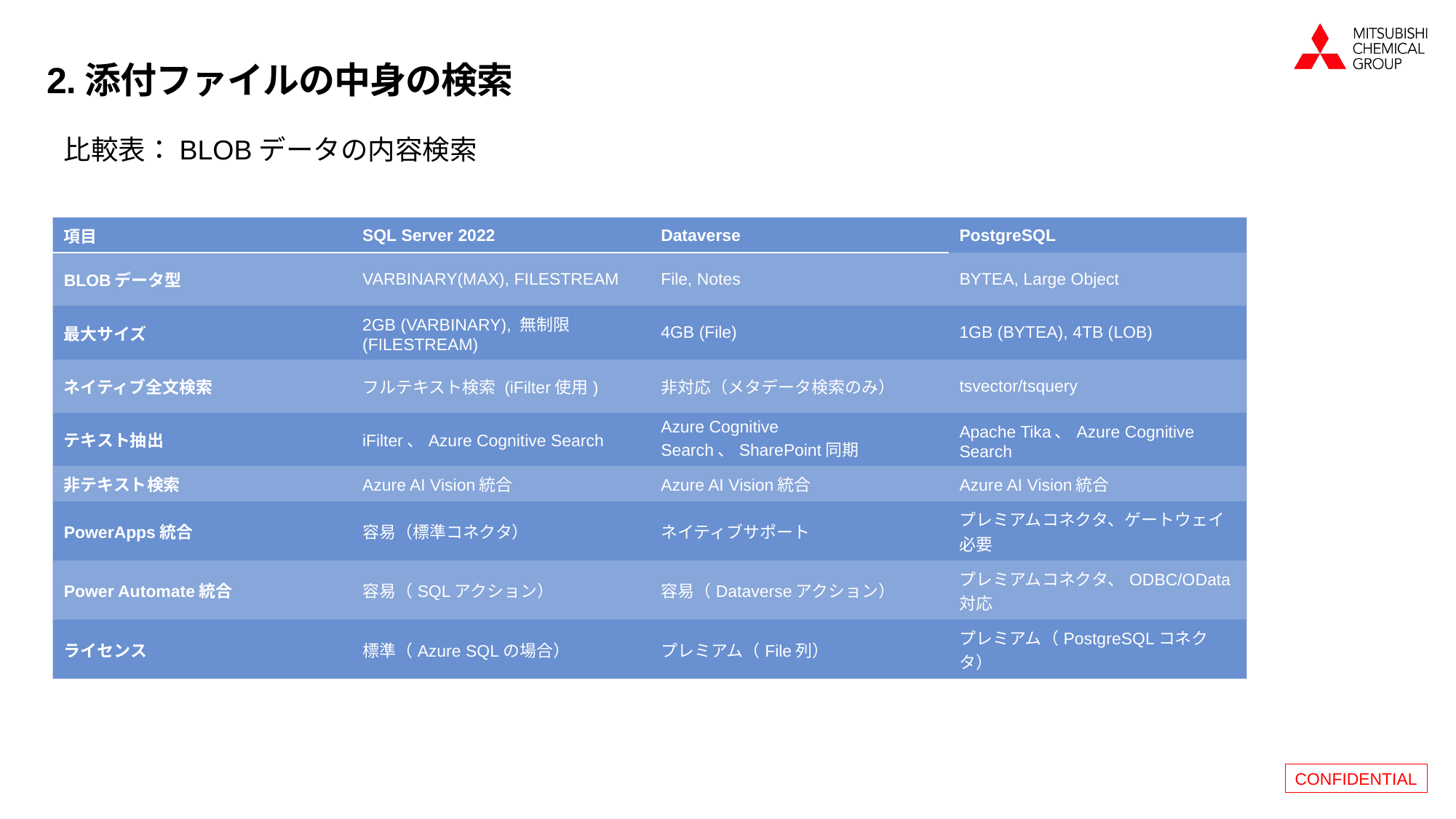

# 2.添付ファイルの中身の検索
比較表：BLOBデータの内容検索
| 項目 | SQL Server 2022 | Dataverse | PostgreSQL |
| --- | --- | --- | --- |
| BLOBデータ型 | VARBINARY(MAX), FILESTREAM | File, Notes | BYTEA, Large Object |
| 最大サイズ | 2GB (VARBINARY), 無制限 (FILESTREAM) | 4GB (File) | 1GB (BYTEA), 4TB (LOB) |
| ネイティブ全文検索 | フルテキスト検索 (iFilter使用) | 非対応（メタデータ検索のみ） | tsvector/tsquery |
| テキスト抽出 | iFilter、Azure Cognitive Search | Azure Cognitive Search、SharePoint同期 | Apache Tika、Azure Cognitive Search |
| 非テキスト検索 | Azure AI Vision統合 | Azure AI Vision統合 | Azure AI Vision統合 |
| PowerApps統合 | 容易（標準コネクタ） | ネイティブサポート | プレミアムコネクタ、ゲートウェイ必要 |
| Power Automate統合 | 容易（SQLアクション） | 容易（Dataverseアクション） | プレミアムコネクタ、ODBC/OData対応 |
| ライセンス | 標準（Azure SQLの場合） | プレミアム（File列） | プレミアム（PostgreSQLコネクタ） |